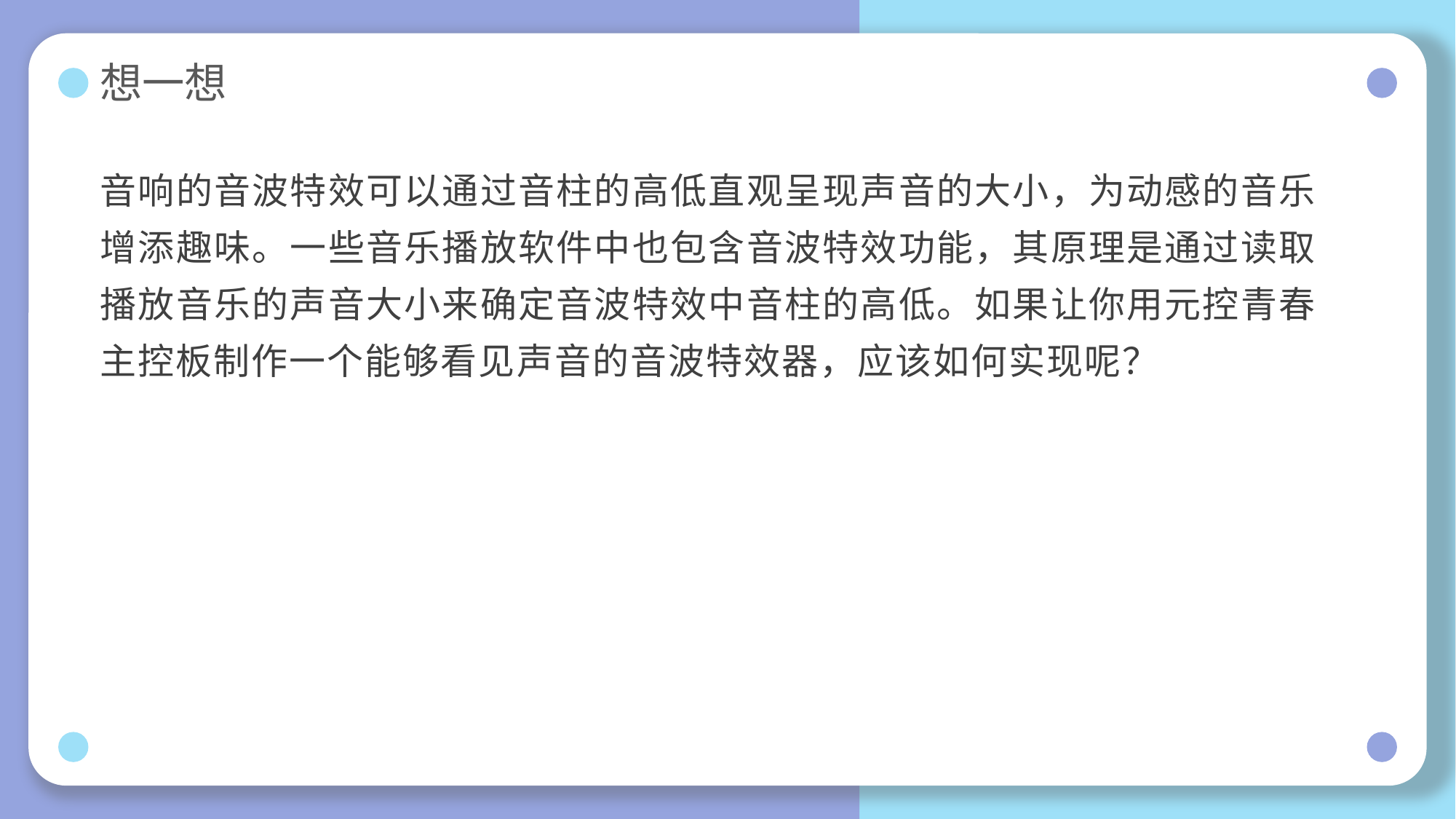

# 想一想
音响的音波特效可以通过音柱的高低直观呈现声音的大小，为动感的音乐增添趣味。一些音乐播放软件中也包含音波特效功能，其原理是通过读取播放音乐的声音大小来确定音波特效中音柱的高低。如果让你用元控青春主控板制作一个能够看见声音的音波特效器，应该如何实现呢？